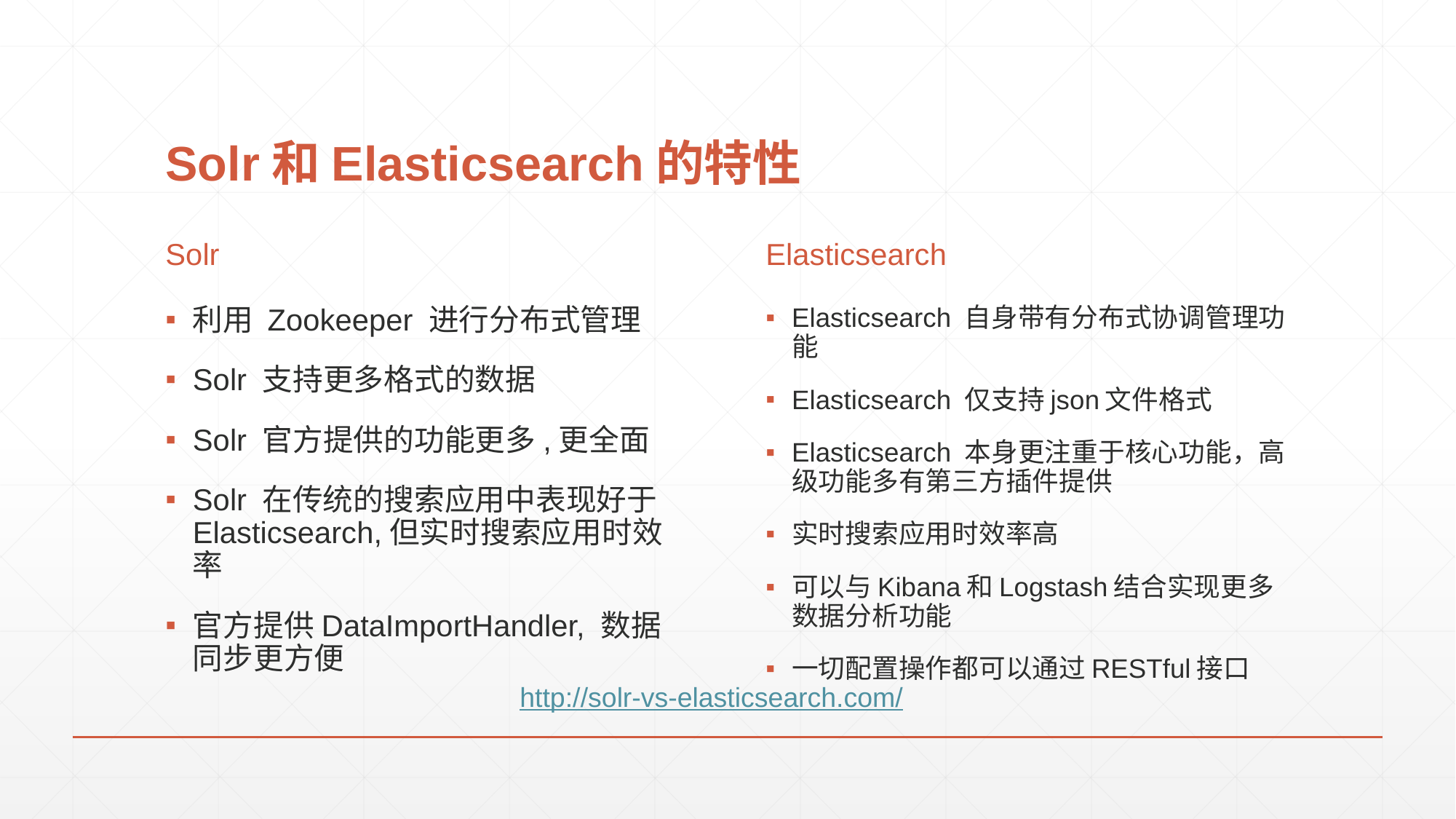

# Solr和Elasticsearch的特性
Solr
Elasticsearch
利用 Zookeeper 进行分布式管理
Solr 支持更多格式的数据
Solr 官方提供的功能更多,更全面
Solr 在传统的搜索应用中表现好于 Elasticsearch,但实时搜索应用时效率
官方提供DataImportHandler, 数据同步更方便
Elasticsearch 自身带有分布式协调管理功能
Elasticsearch 仅支持json文件格式
Elasticsearch 本身更注重于核心功能，高级功能多有第三方插件提供
实时搜索应用时效率高
可以与Kibana和Logstash结合实现更多数据分析功能
一切配置操作都可以通过RESTful接口

http://solr-vs-elasticsearch.com/